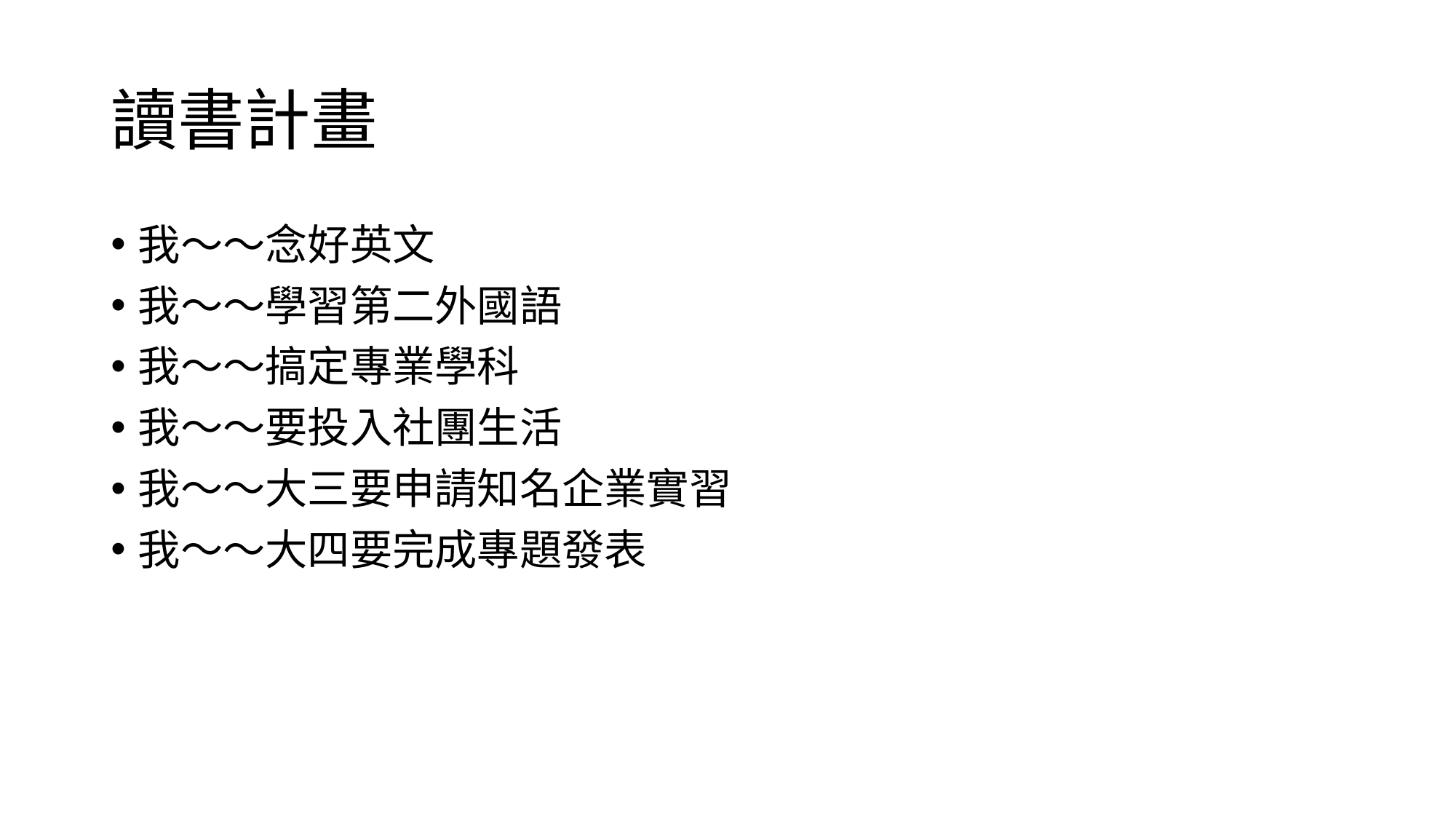

# 讀書計畫
我～～念好英文
我～～學習第二外國語
我～～搞定專業學科
我～～要投入社團生活
我～～大三要申請知名企業實習
我～～大四要完成專題發表